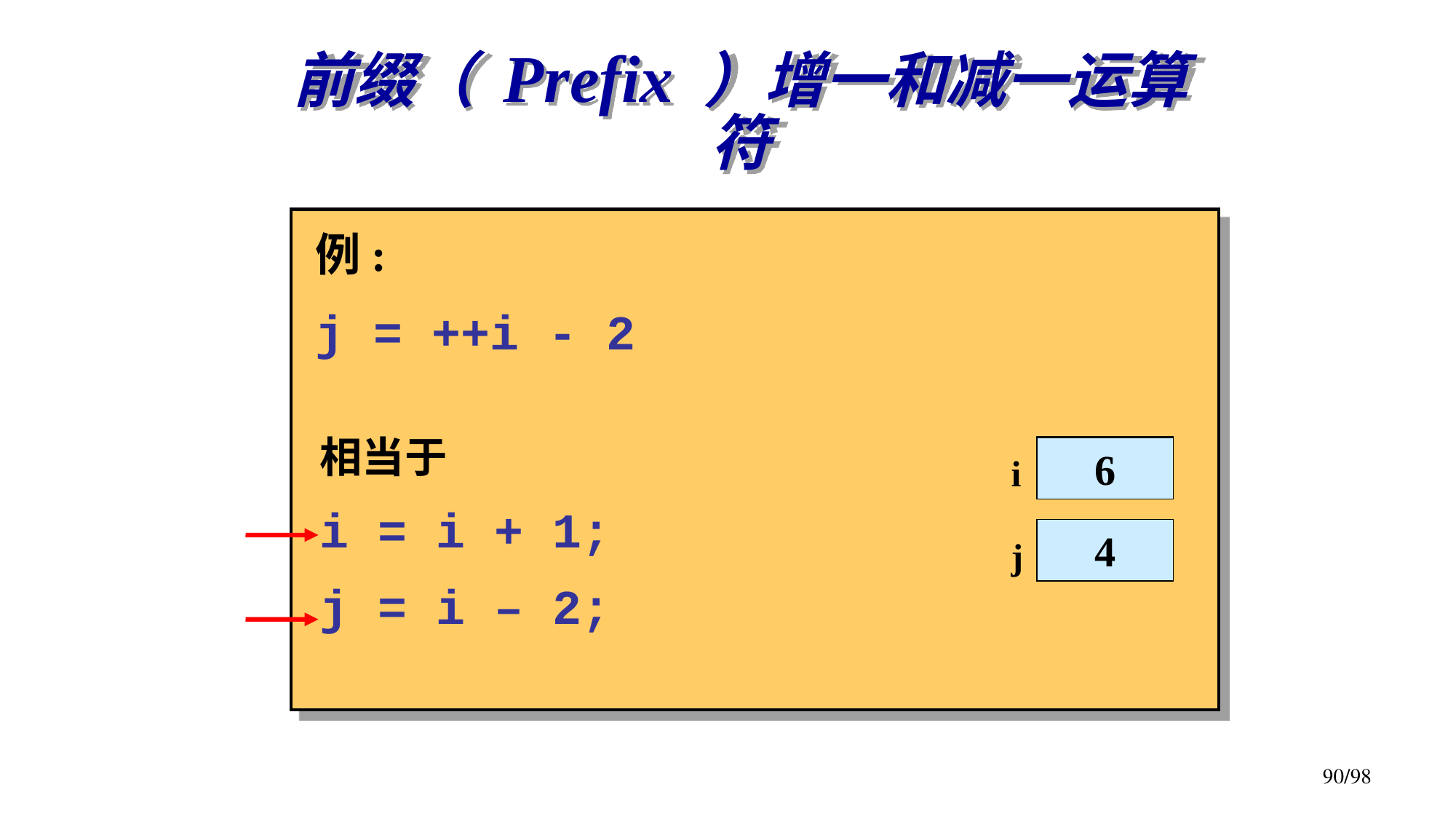

前缀（ Prefix ）增一和减一运算符
例:
j = ++i - 2
相当于
i = i + 1;
j = i – 2;
5
i
6
??
j
4